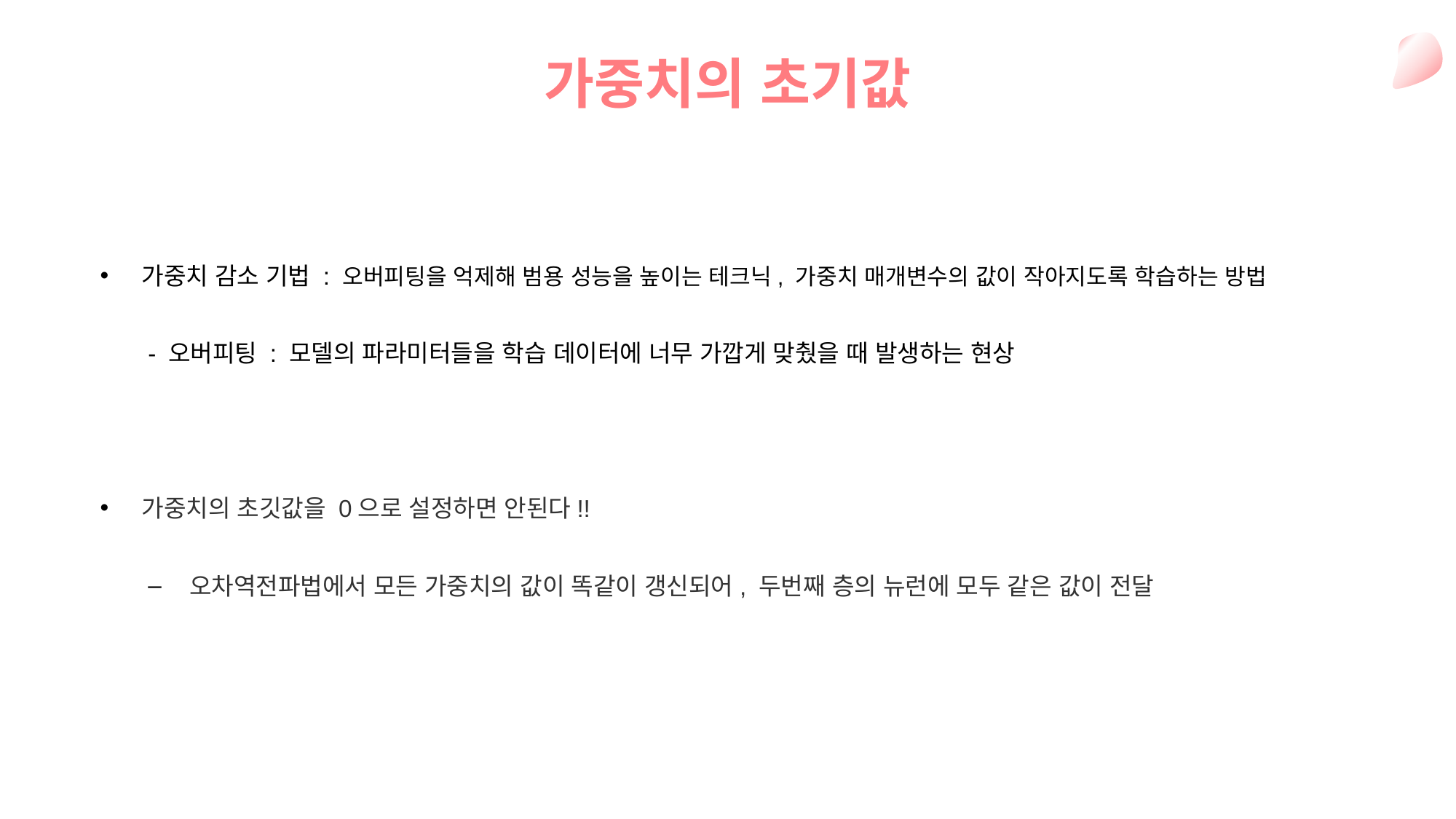

가중치의 초기값
가중치 감소 기법 : 오버피팅을 억제해 범용 성능을 높이는 테크닉, 가중치 매개변수의 값이 작아지도록 학습하는 방법
- 오버피팅 : 모델의 파라미터들을 학습 데이터에 너무 가깝게 맞췄을 때 발생하는 현상

가중치의 초깃값을 0으로 설정하면 안된다!!
오차역전파법에서 모든 가중치의 값이 똑같이 갱신되어, 두번째 층의 뉴런에 모두 같은 값이 전달